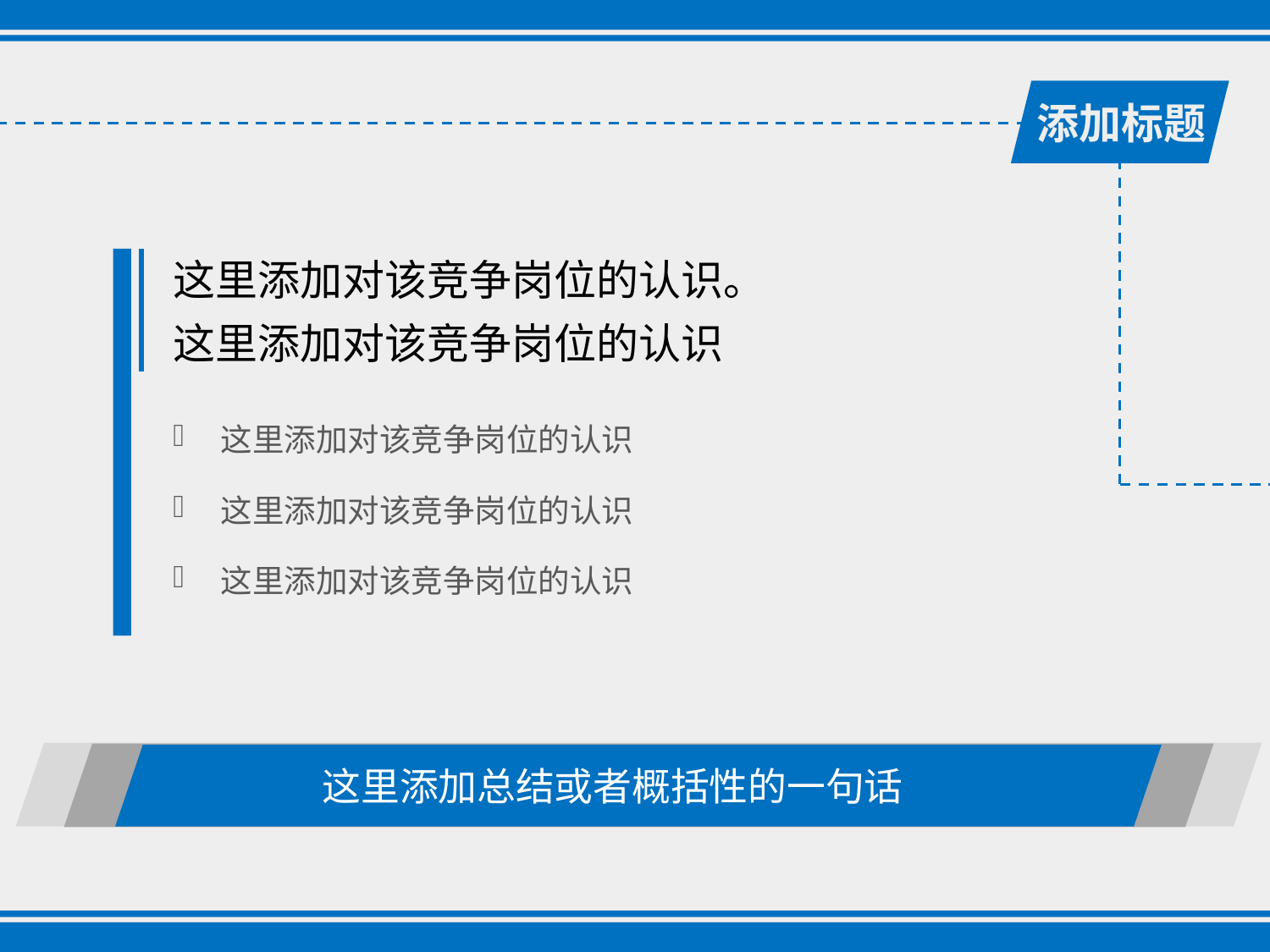

添加标题
这里添加对该竞争岗位的认识。
这里添加对该竞争岗位的认识

这里添加对该竞争岗位的认识
这里添加对该竞争岗位的认识
这里添加对该竞争岗位的认识

这里添加总结或者概括性的一句话